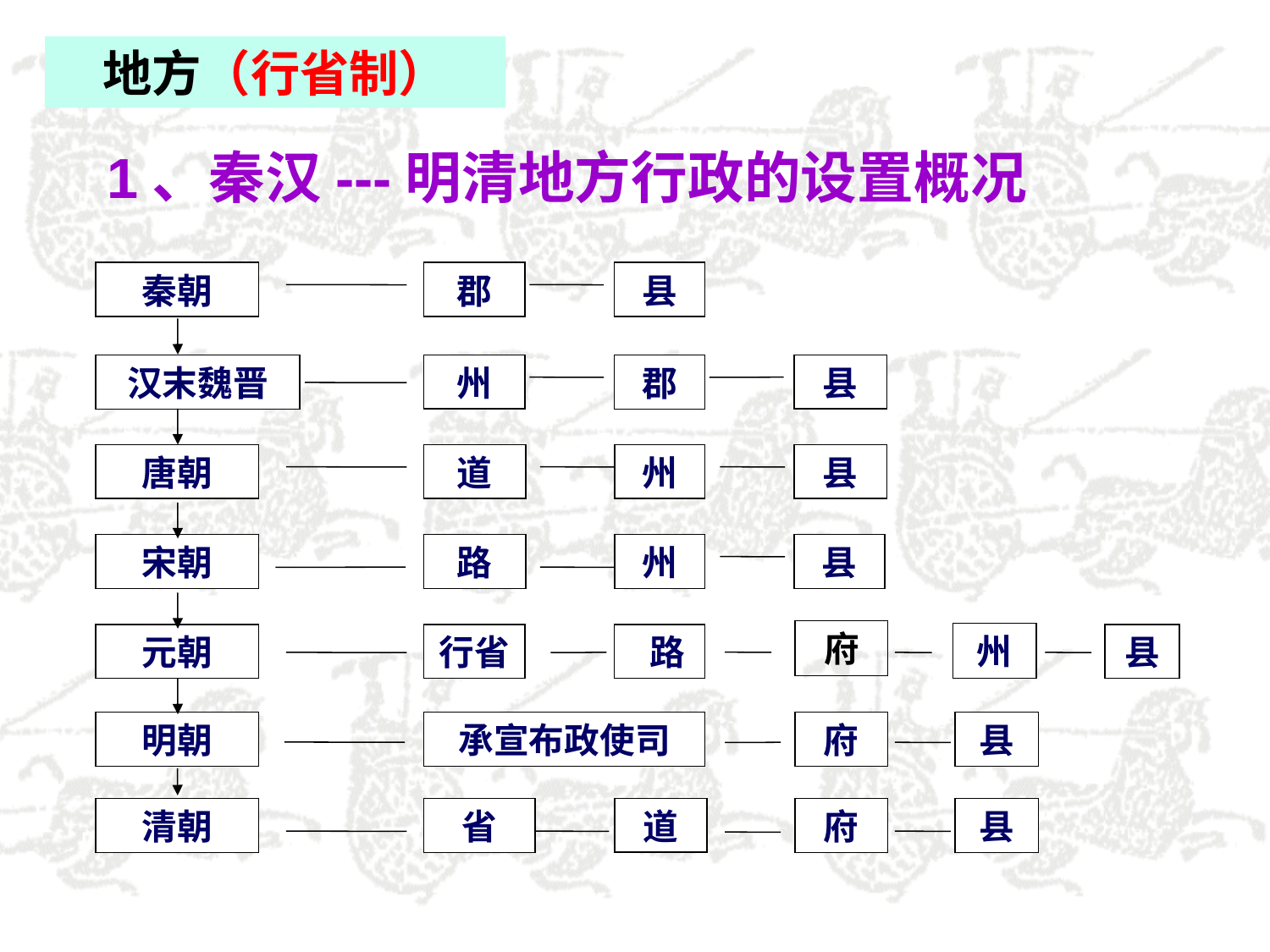

地方（行省制）
1、秦汉---明清地方行政的设置概况
秦朝
郡
县

汉末魏晋
州
郡
县

唐朝
道
州
县

宋朝
路
州
县

 府
州
元朝
行省
 路
县

明朝
承宣布政使司
府
县

清朝
省
道
府
县